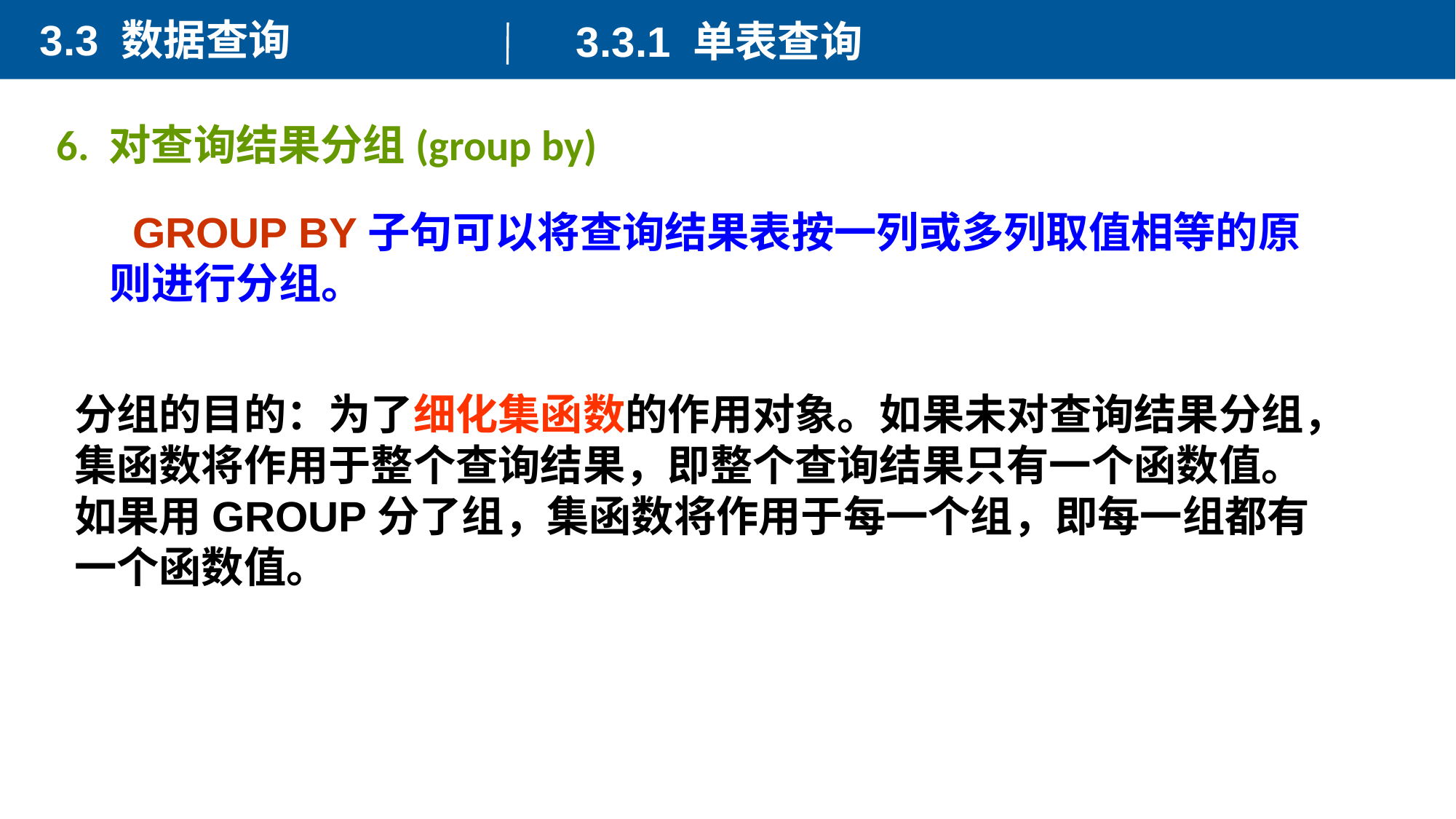

3.3 数据查询
3.3.1 单表查询
6. 对查询结果分组(group by)
  GROUP BY子句可以将查询结果表按一列或多列取值相等的原则进行分组。

分组的目的：为了细化集函数的作用对象。如果未对查询结果分组，集函数将作用于整个查询结果，即整个查询结果只有一个函数值。如果用GROUP分了组，集函数将作用于每一个组，即每一组都有一个函数值。